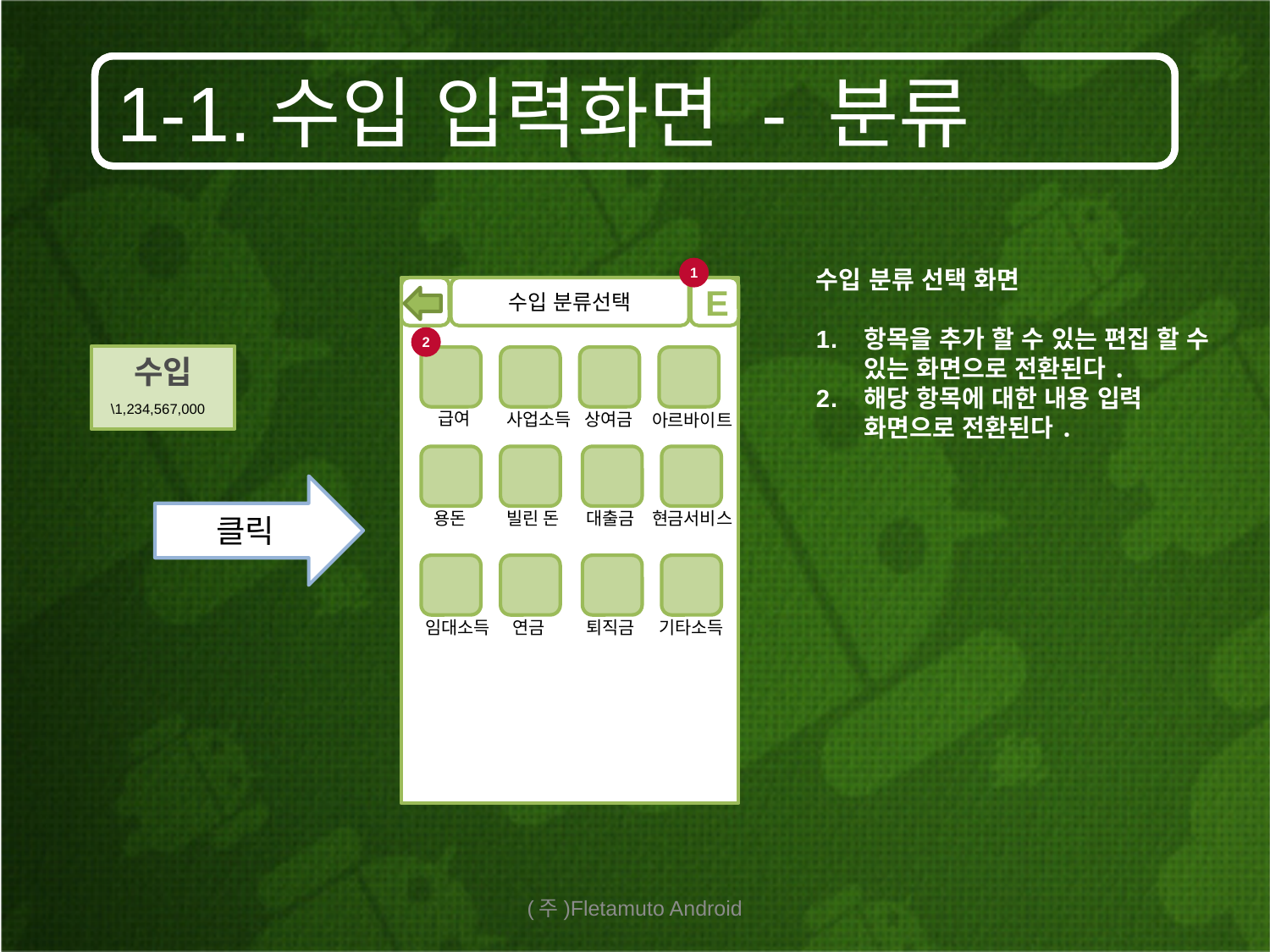

# 1-1.수입 입력화면 - 분류
1
수입 분류 선택 화면

항목을 추가 할 수 있는 편집 할 수 있는 화면으로 전환된다.
해당 항목에 대한 내용 입력 화면으로 전환된다.

수입 분류선택
E

2
수입

\1,234,567,000
급여
상여금
사업소득
아르바이트

클릭
용돈
빌린 돈
대출금
현금서비스

임대소득
연금
퇴직금
기타소득
(주)Fletamuto Android